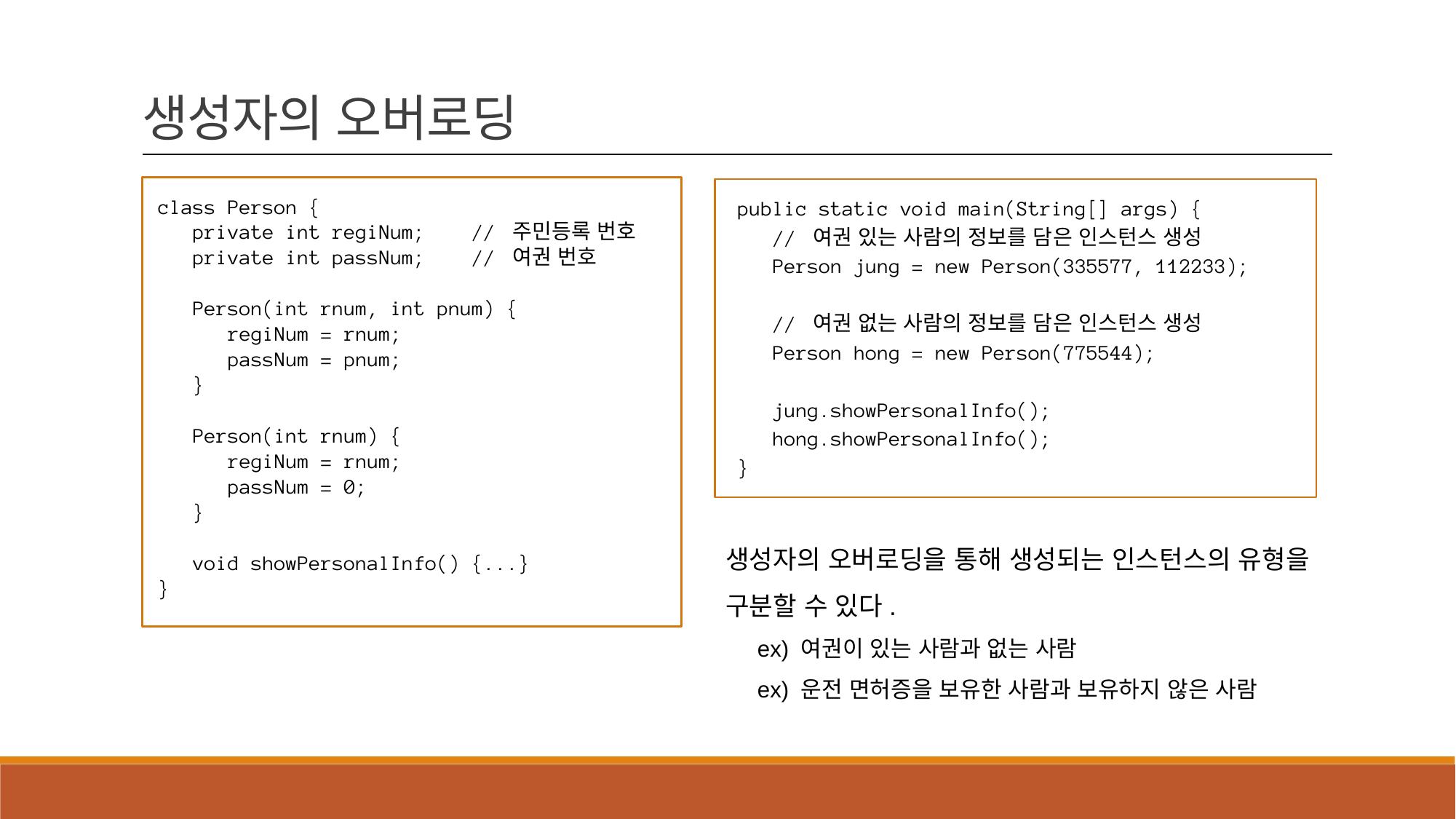

생성자의 오버로딩

public static void main(String[] args) {
   // 여권 있는 사람의 정보를 담은 인스턴스 생성
   Person jung = new Person(335577, 112233);

   // 여권 없는 사람의 정보를 담은 인스턴스 생성
   Person hong = new Person(775544);

   jung.showPersonalInfo();
   hong.showPersonalInfo();
}
class Person {
   private int regiNum;    // 주민등록 번호
   private int passNum;    // 여권 번호

   Person(int rnum, int pnum) {
      regiNum = rnum;
      passNum = pnum;
   }

   Person(int rnum) {
      regiNum = rnum;
      passNum = 0;
   }

   void showPersonalInfo() {...}
}
생성자의 오버로딩을 통해 생성되는 인스턴스의 유형을 구분할 수 있다.
     ex) 여권이 있는 사람과 없는 사람
     ex) 운전 면허증을 보유한 사람과 보유하지 않은 사람